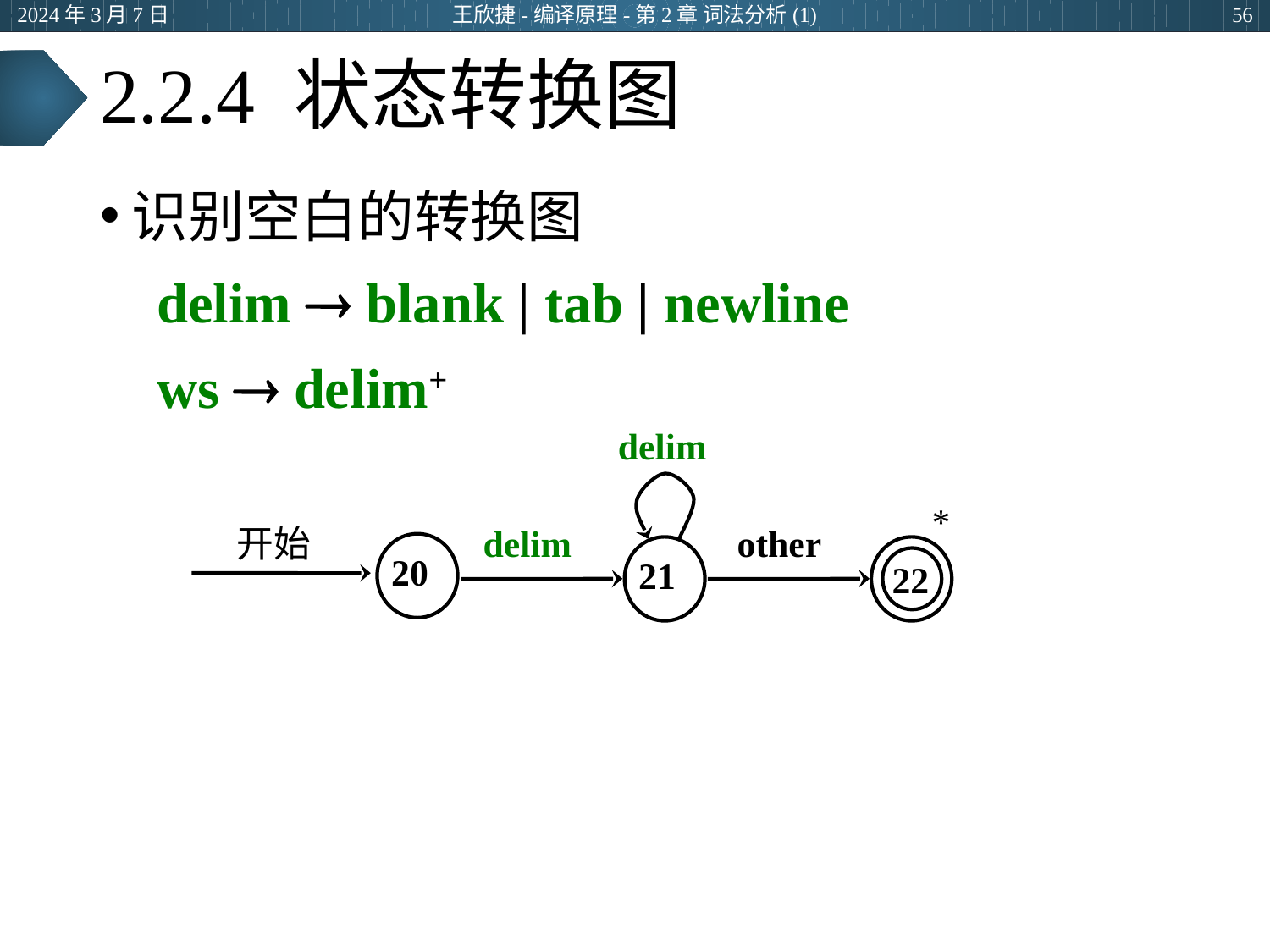

2024年3月7日
王欣捷-编译原理-第2章 词法分析(1)
56
# 2.2.4 状态转换图
识别空白的转换图
    delim → blank | tab | newline
    ws → delim+

delim

*
开始
delim
other
20
21

22